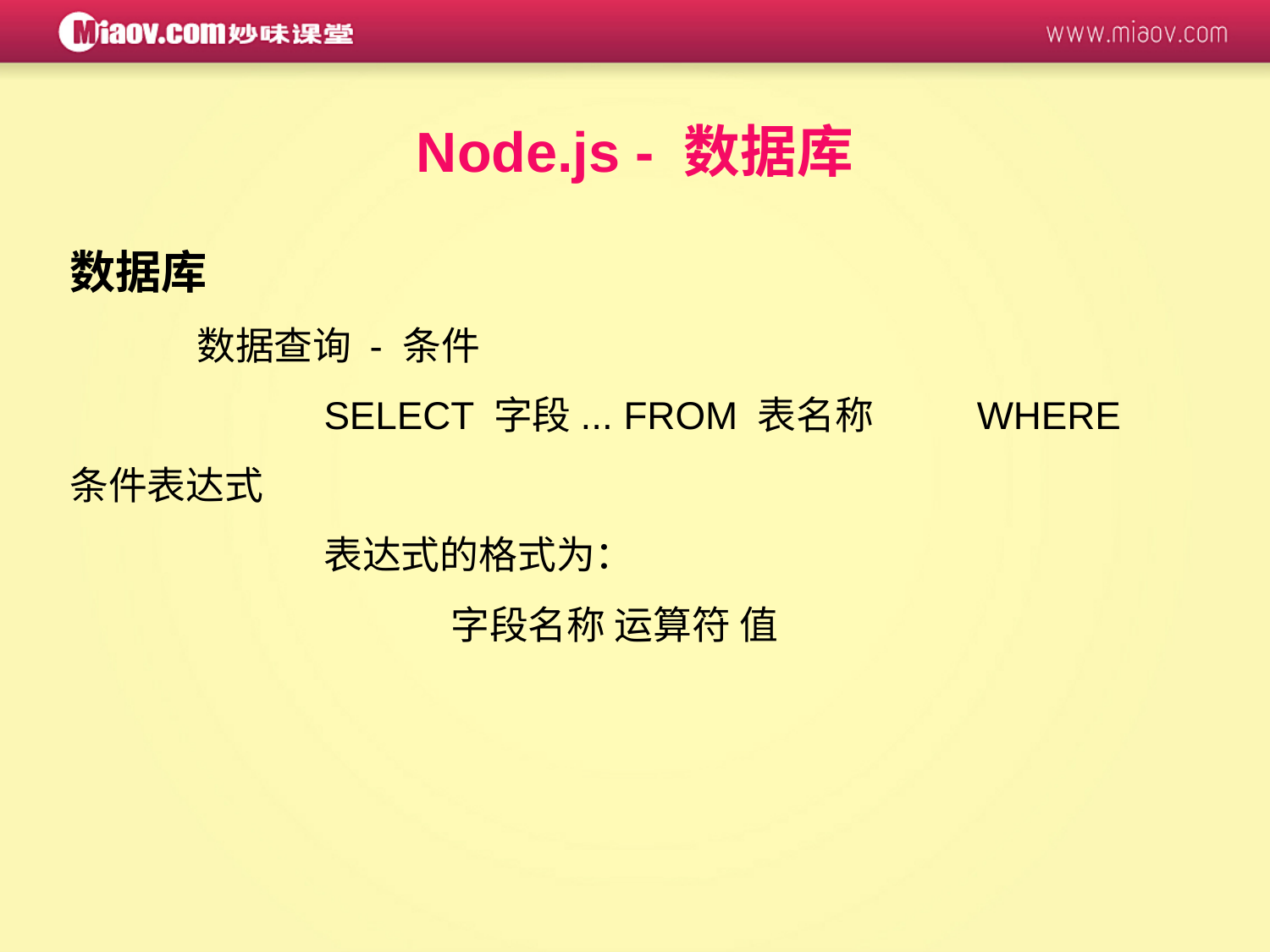

Node.js - 数据库
数据库
	数据查询 - 条件
		SELECT 字段... FROM 表名称	 WHERE 条件表达式
		表达式的格式为：
			字段名称 运算符 值